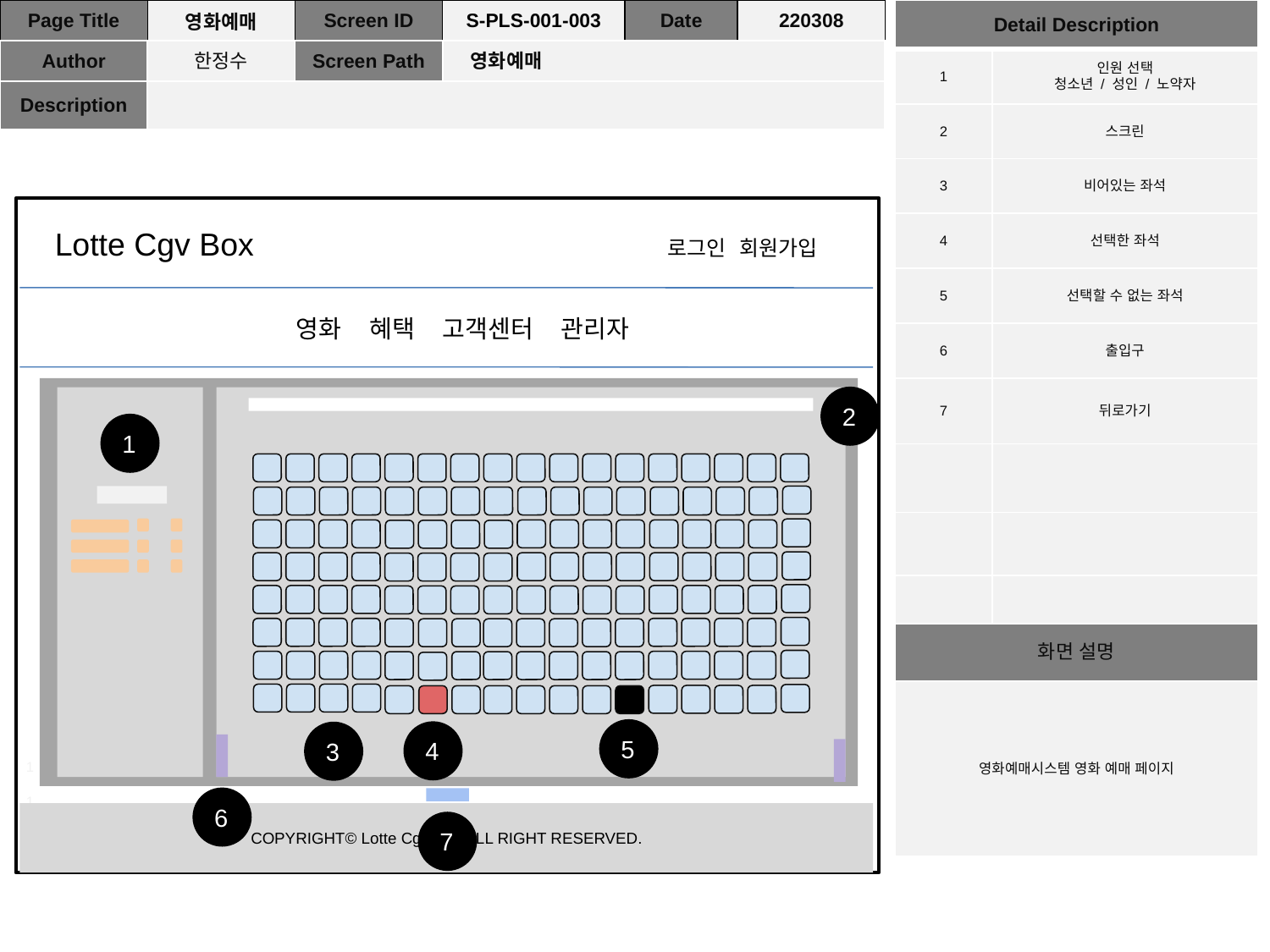

| Page Title | 영화예매 | Screen ID | S-PLS-001-003 | Date | 220308 |
| --- | --- | --- | --- | --- | --- |
| Author | 한정수 | Screen Path | 영화예매 |  |  |
| Description |  |  |  |  |  |
| Detail Description |  |
| --- | --- |
| 1 | 인원 선택 청소년 / 성인 / 노약자 |
| 2 | 스크린 |
| 3 | 비어있는 좌석 |
| 4 | 선택한 좌석 |
| 5 | 선택할 수 없는 좌석 |
| 6 | 출입구 |
| 7 | 뒤로가기 |
|  |  |
|  |  |
|  |  |
| 화면 설명 |  |
| 영화예매시스템 영화 예매 페이지 |  |
ㅂ
Lotte Cgv Box
로그인   회원가입
영화     혜택     고객센터     관리자

2

1

5
4
3

1
1
6

COPYRIGHT© Lotte Cgv Box ALL RIGHT RESERVED.

7